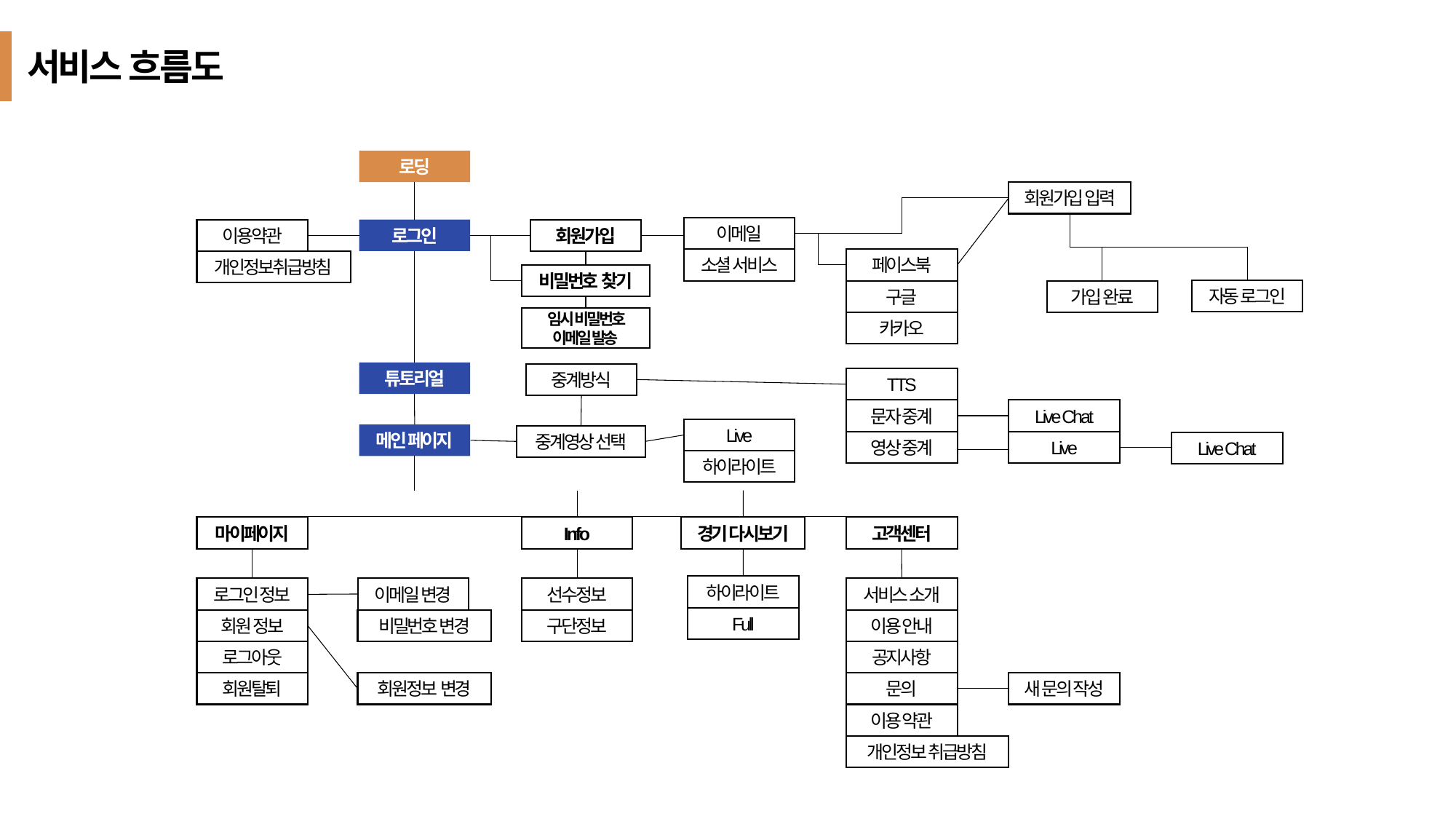

서비스 흐름도
로딩
회원가입 입력
이메일
이용약관
로그인
회원가입
페이스북
소셜 서비스
개인정보취급방침
비밀번호 찾기
자동 로그인
구글
가입 완료
임시 비밀번호 이메일 발송
카카오
튜토리얼
중계방식
TTS
문자 중계
Live Chat
Live
메인 페이지
중계영상 선택
영상 중계
Live
Live Chat
하이라이트
Info
경기 다시보기
고객센터
마이페이지
하이라이트
로그인 정보
선수정보
서비스 소개
이메일 변경
Full
회원 정보
구단정보
이용 안내
비밀번호 변경
로그아웃
공지사항
회원탈퇴
새 문의 작성
문의
회원정보 변경
이용 약관
개인정보 취급방침